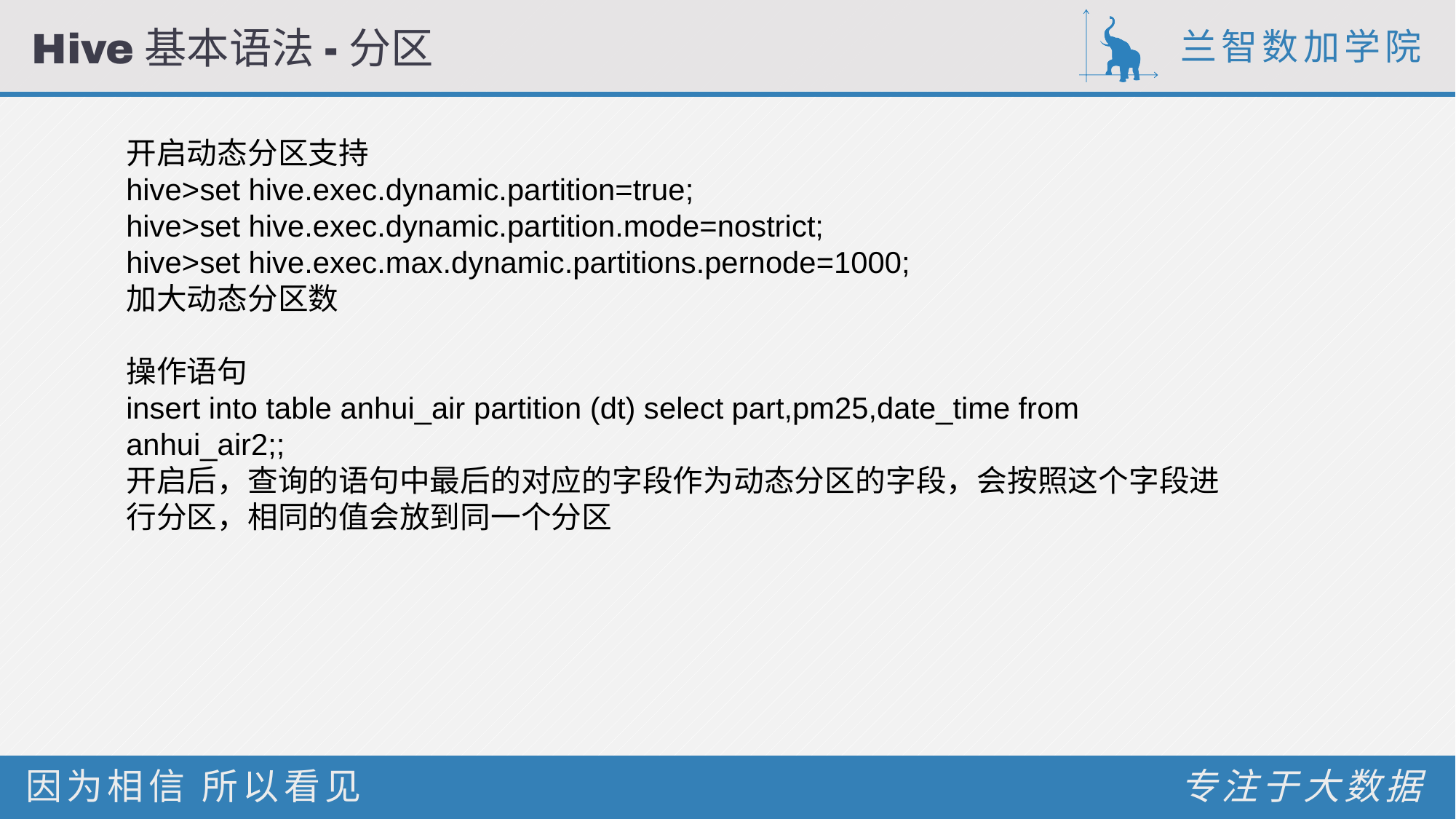

# Hive基本语法-分区
开启动态分区支持
hive>set hive.exec.dynamic.partition=true;
hive>set hive.exec.dynamic.partition.mode=nostrict;
hive>set hive.exec.max.dynamic.partitions.pernode=1000;
加大动态分区数

操作语句
insert into table anhui_air partition (dt) select part,pm25,date_time from anhui_air2;;
开启后，查询的语句中最后的对应的字段作为动态分区的字段，会按照这个字段进行分区，相同的值会放到同一个分区